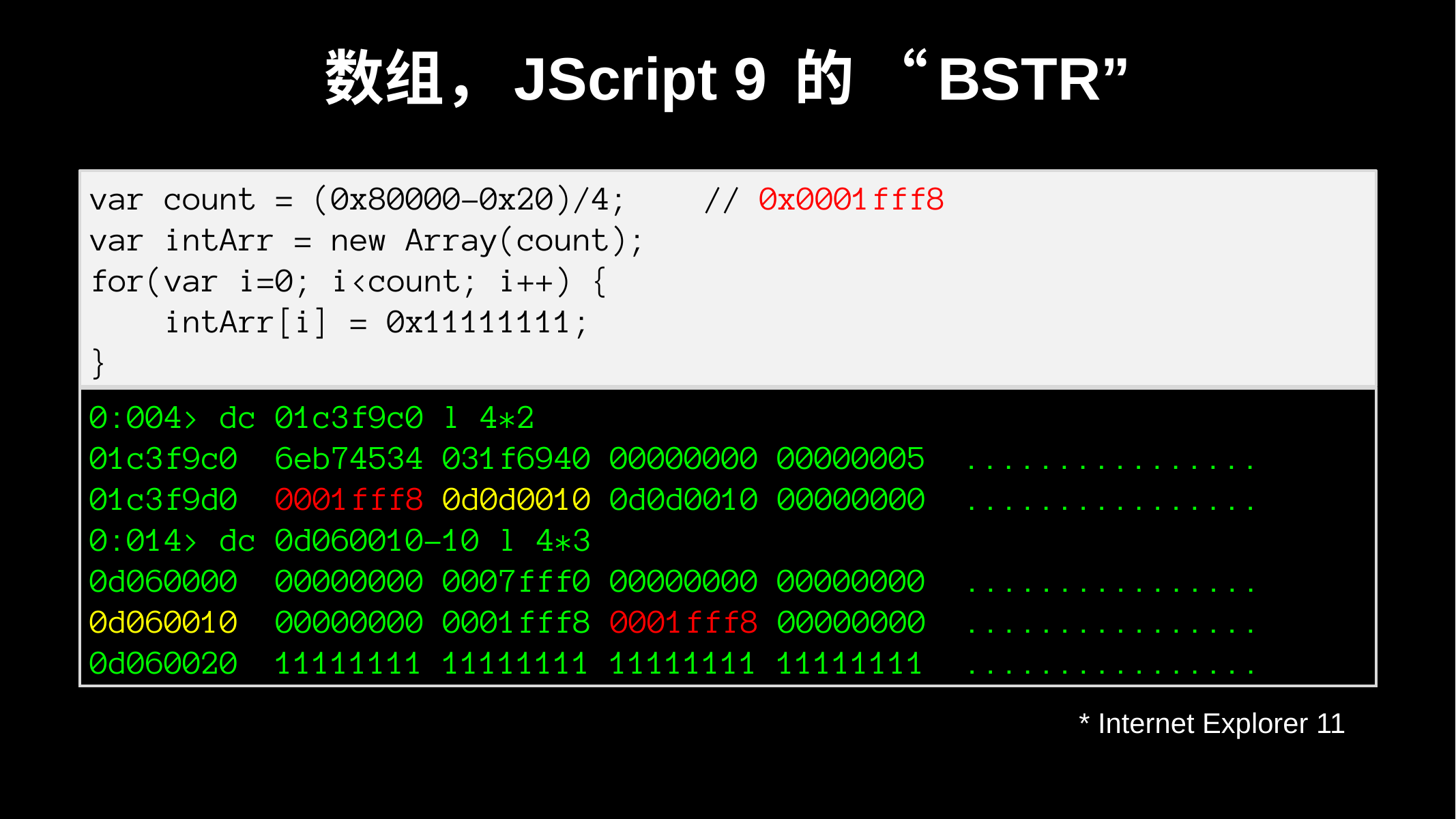

# 数组，JScript 9 的 “BSTR”
var count = (0x80000-0x20)/4;	// 0x0001fff8
var intArr = new Array(count);
for(var i=0; i<count; i++) {
    intArr[i] = 0x11111111;
}
0:004> dc 01c3f9c0 l 4*2
01c3f9c0  6eb74534 031f6940 00000000 00000005  ................
01c3f9d0  0001fff8 0d0d0010 0d0d0010 00000000  ................
0:014> dc 0d060010-10 l 4*3
0d060000  00000000 0007fff0 00000000 00000000  ................
0d060010  00000000 0001fff8 0001fff8 00000000  ................
0d060020  11111111 11111111 11111111 11111111  ................
* Internet Explorer 11